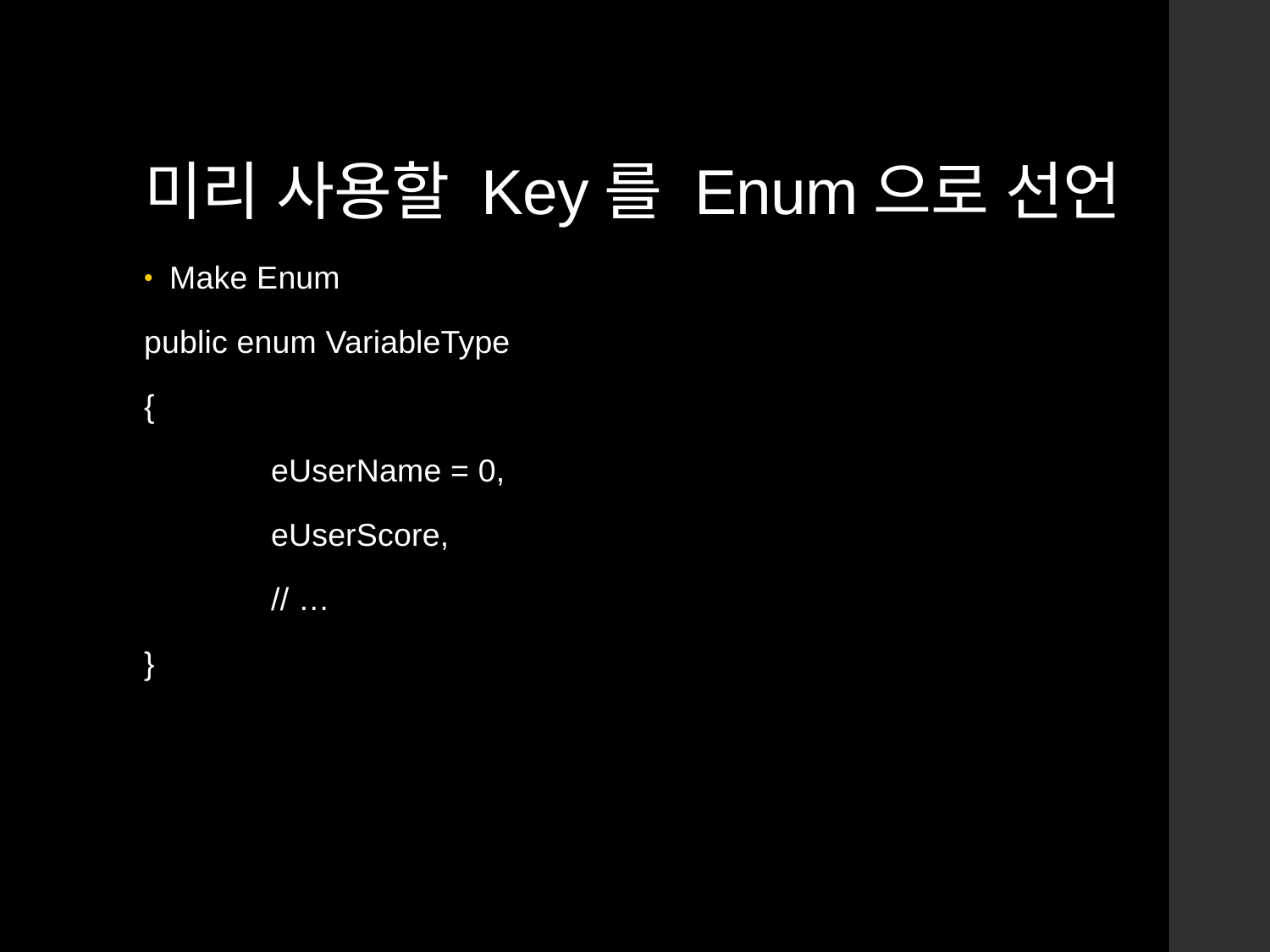

# 미리 사용할 Key를 Enum으로 선언
Make Enum
public enum VariableType
{
	eUserName = 0,
	eUserScore,
	// …
}